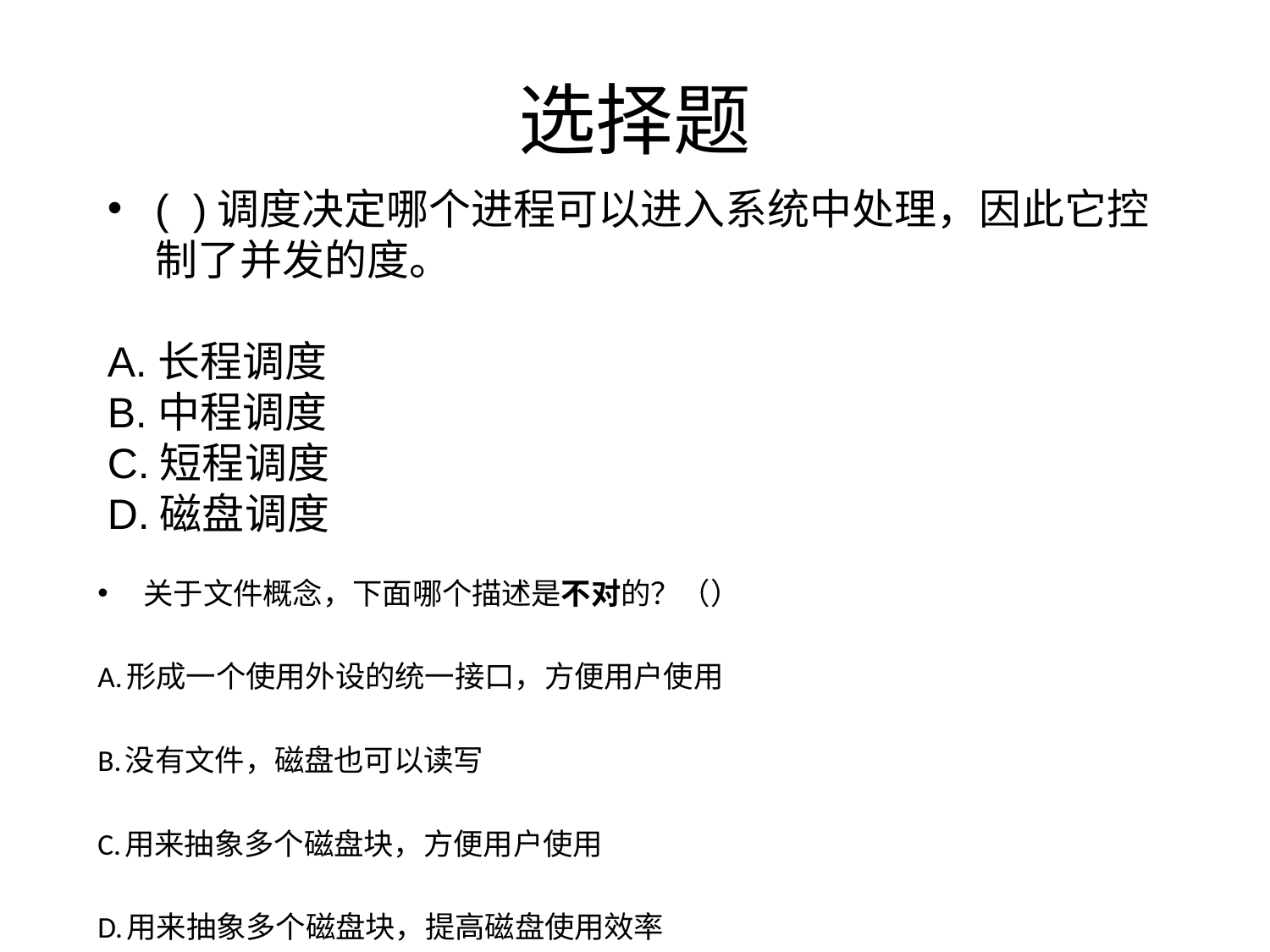

# 选择题
(  )调度决定哪个进程可以进入系统中处理，因此它控制了并发的度。

A.长程调度
B.中程调度
C.短程调度
D.磁盘调度
关于文件概念，下面哪个描述是不对的？（）

A.形成一个使用外设的统一接口，方便用户使用

B.没有文件，磁盘也可以读写

C.用来抽象多个磁盘块，方便用户使用

D.用来抽象多个磁盘块，提高磁盘使用效率